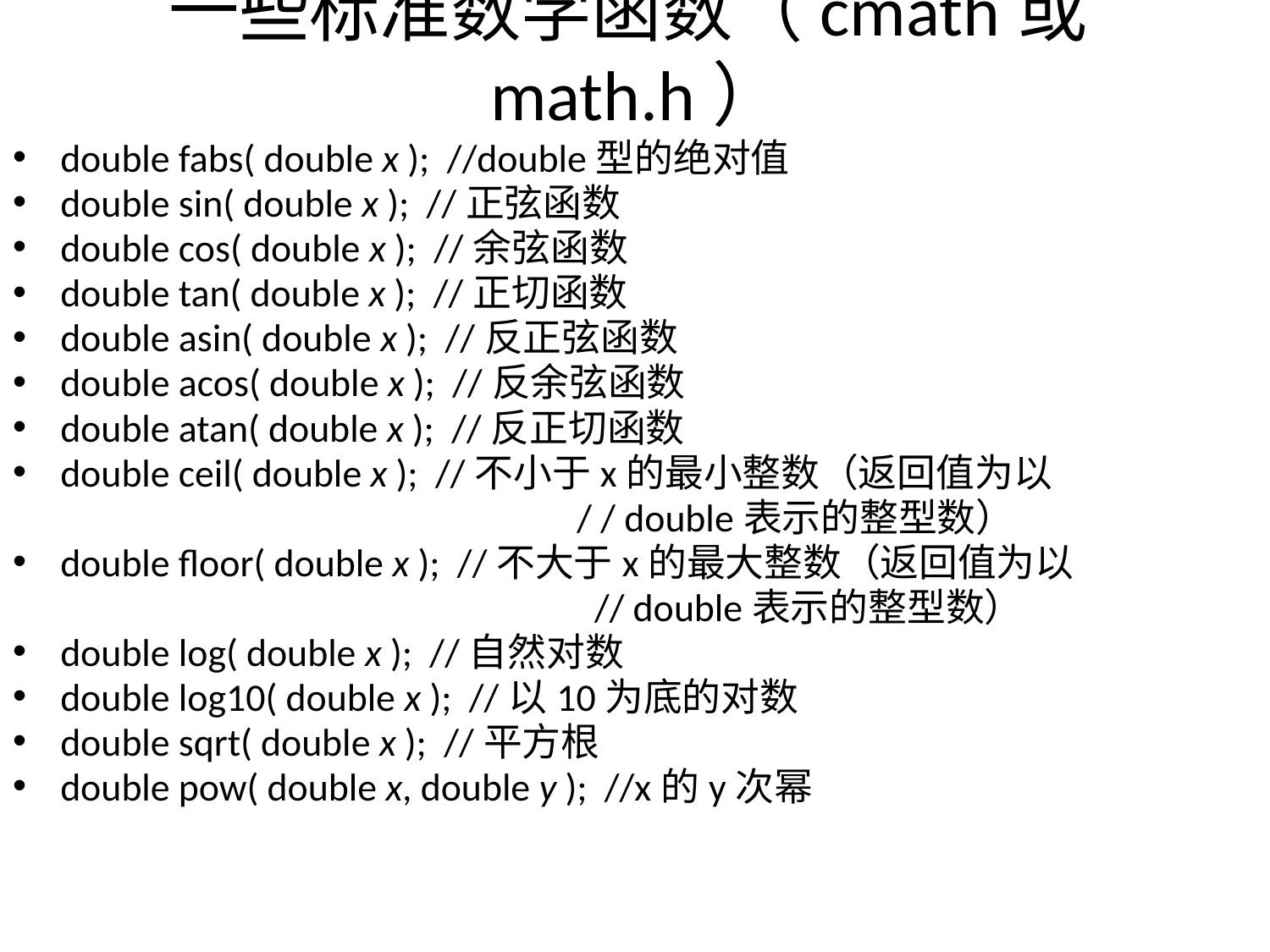

# 一些标准数学函数（cmath或math.h）
double fabs( double x );  //double型的绝对值
double sin( double x );  //正弦函数
double cos( double x );  //余弦函数
double tan( double x );  //正切函数
double asin( double x );  //反正弦函数
double acos( double x );  //反余弦函数
double atan( double x );  //反正切函数
double ceil( double x );  //不小于x的最小整数（返回值为以
					 / / double表示的整型数）
double floor( double x );  //不大于x的最大整数（返回值为以
					   // double表示的整型数）
double log( double x );  //自然对数
double log10( double x );  //以10为底的对数
double sqrt( double x );  //平方根
double pow( double x, double y );  //x的y次幂